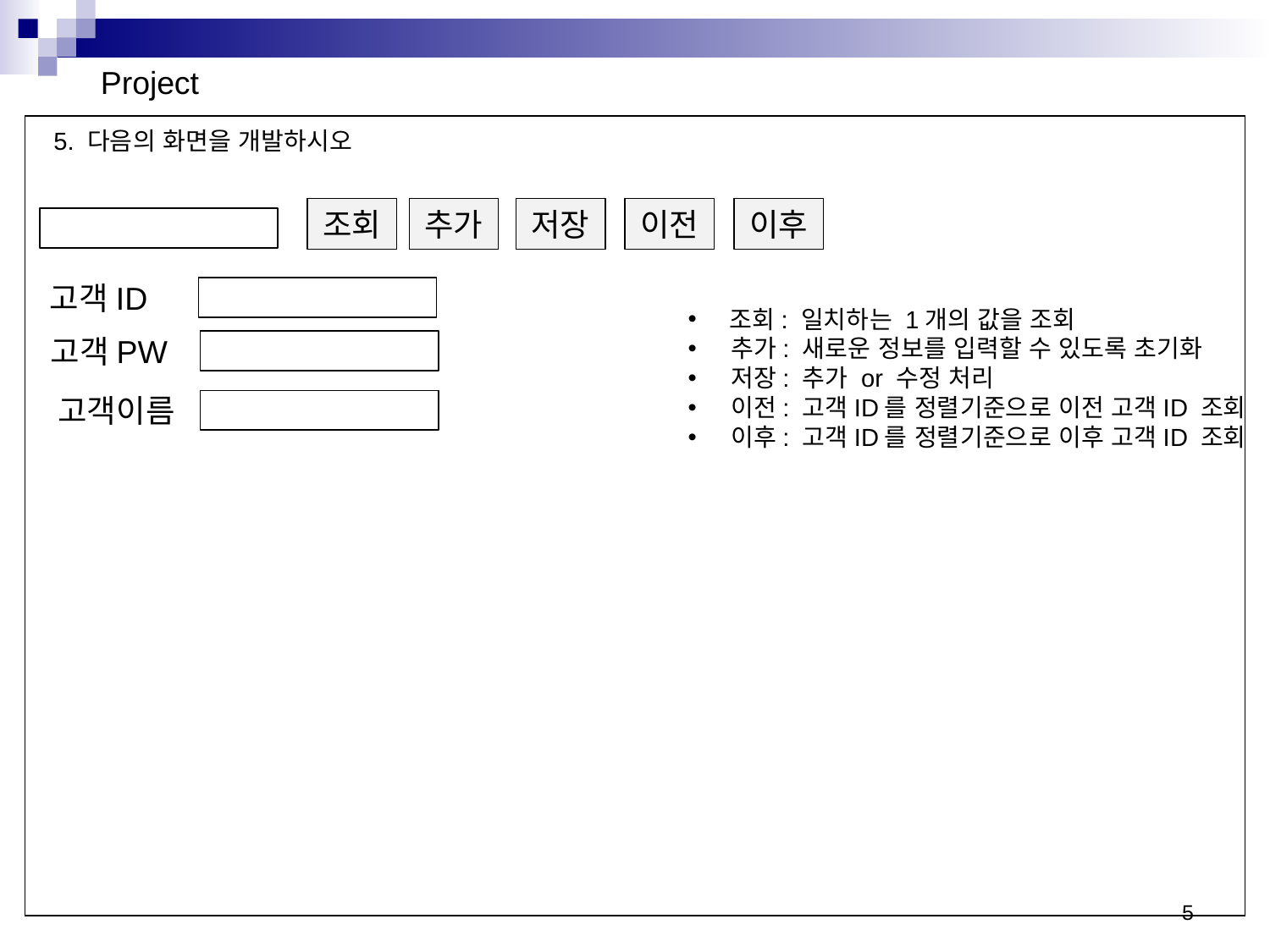

Project

5. 다음의 화면을 개발하시오
조회
추가
저장
이전
이후

고객ID

 조회: 일치하는 1개의 값을 조회
 추가: 새로운 정보를 입력할 수 있도록 초기화
 저장: 추가 or 수정 처리
 이전: 고객ID를 정렬기준으로 이전 고객ID 조회
 이후: 고객ID를 정렬기준으로 이후 고객ID 조회
고객PW

고객이름

5